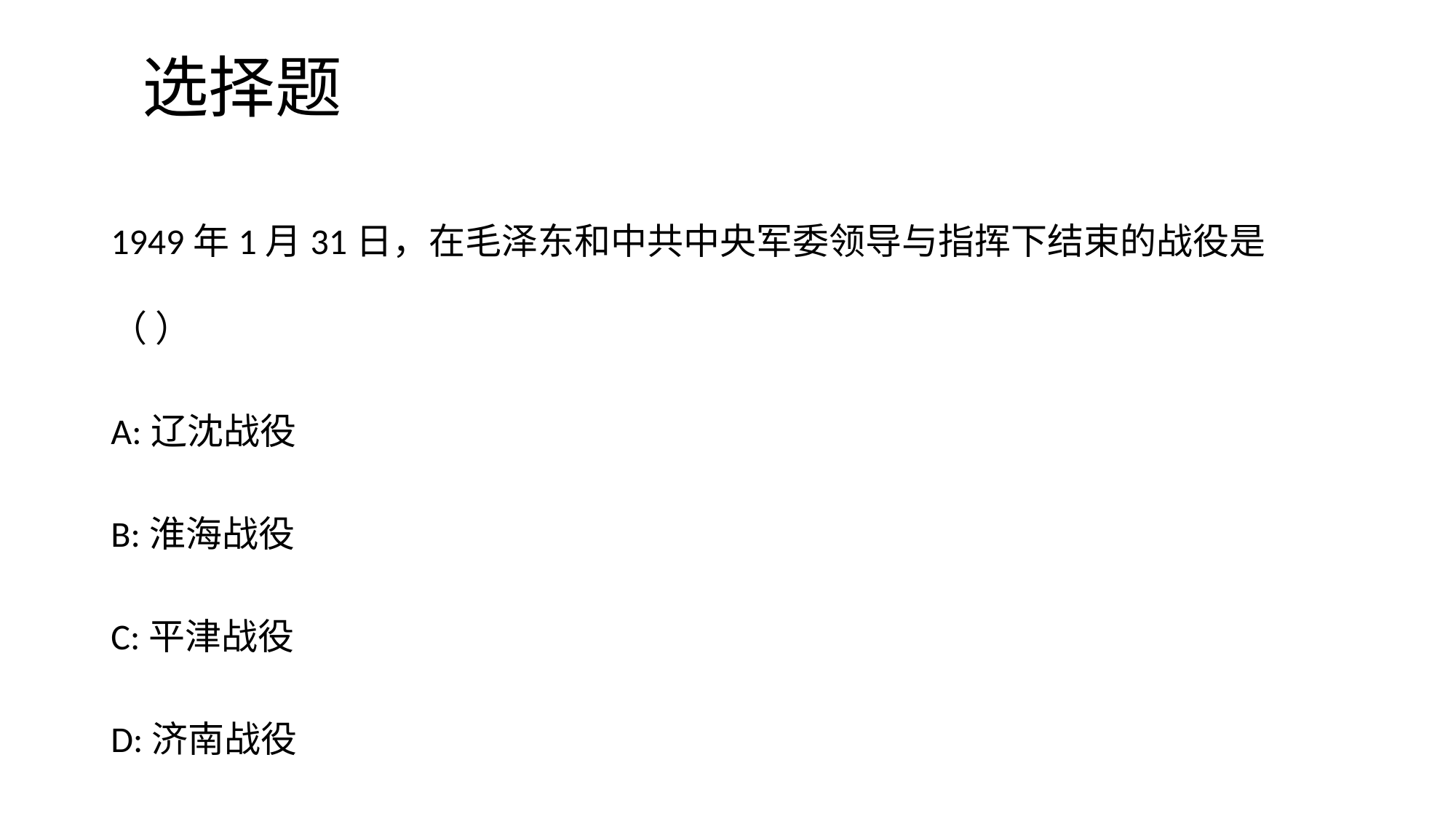

# 选择题
1949年1月31日，在毛泽东和中共中央军委领导与指挥下结束的战役是（ ）
A:辽沈战役
B:淮海战役
C:平津战役
D:济南战役